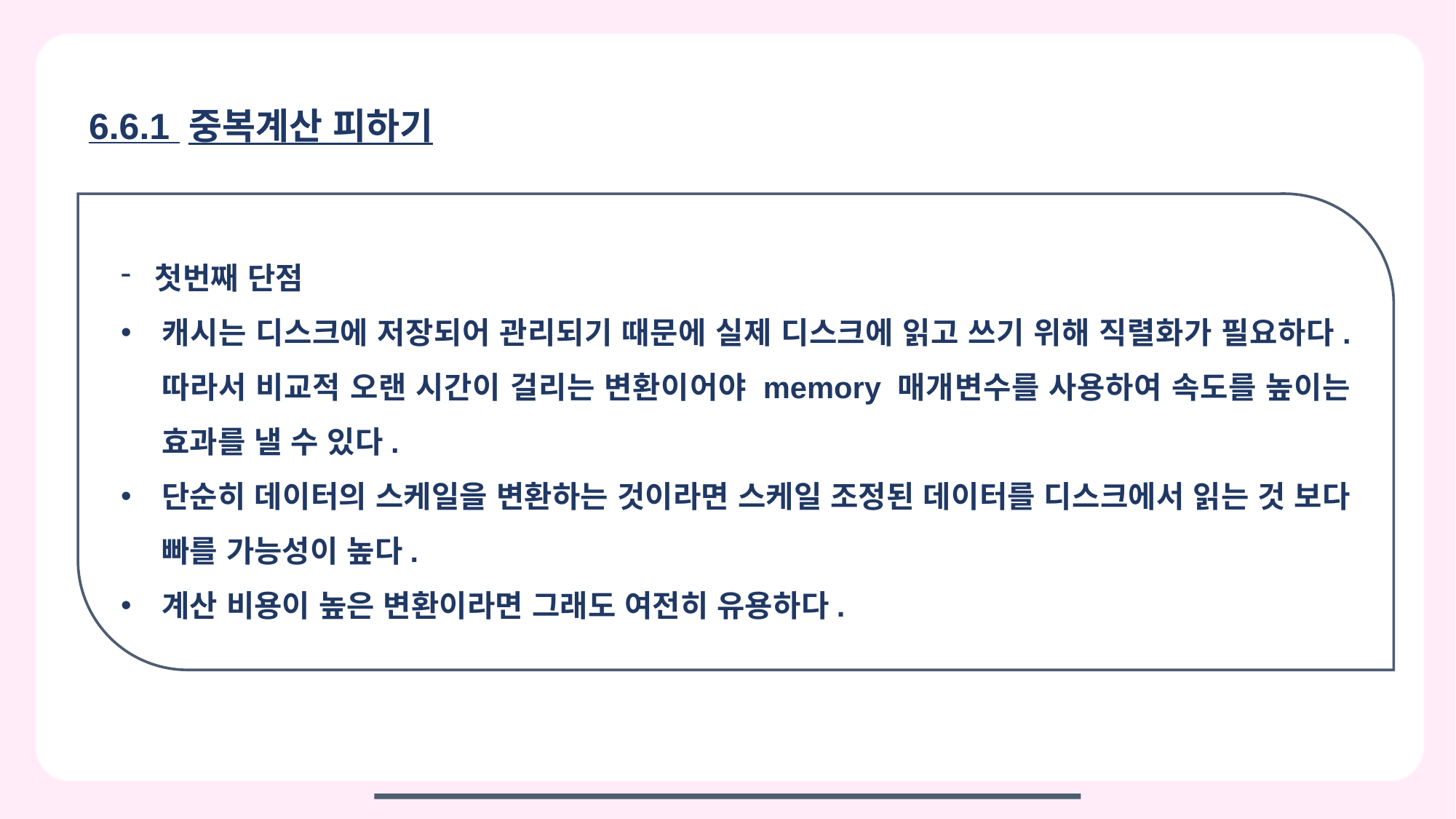

6.6.1 중복계산 피하기
첫번째 단점
캐시는 디스크에 저장되어 관리되기 때문에 실제 디스크에 읽고 쓰기 위해 직렬화가 필요하다. 따라서 비교적 오랜 시간이 걸리는 변환이어야 memory 매개변수를 사용하여 속도를 높이는 효과를 낼 수 있다.
단순히 데이터의 스케일을 변환하는 것이라면 스케일 조정된 데이터를 디스크에서 읽는 것 보다 빠를 가능성이 높다.
계산 비용이 높은 변환이라면 그래도 여전히 유용하다.